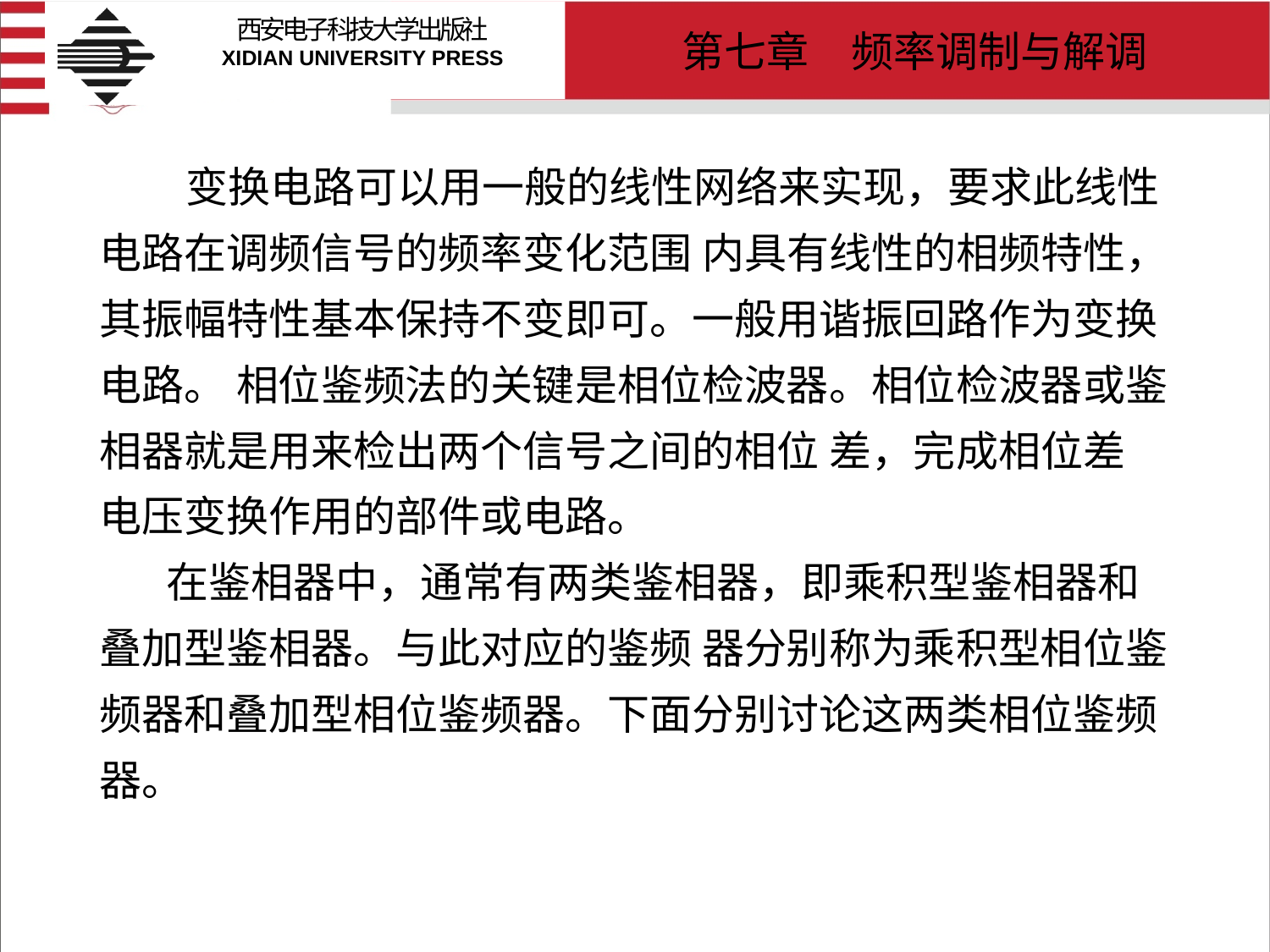

# 变换电路可以用一般的线性网络来实现，要求此线性电路在调频信号的频率变化范围 内具有线性的相频特性，其振幅特性基本保持不变即可。一般用谐振回路作为变换电路。 相位鉴频法的关键是相位检波器。相位检波器或鉴相器就是用来检出两个信号之间的相位 差，完成相位差 电压变换作用的部件或电路。 在鉴相器中，通常有两类鉴相器，即乘积型鉴相器和叠加型鉴相器。与此对应的鉴频 器分别称为乘积型相位鉴频器和叠加型相位鉴频器。下面分别讨论这两类相位鉴频器。